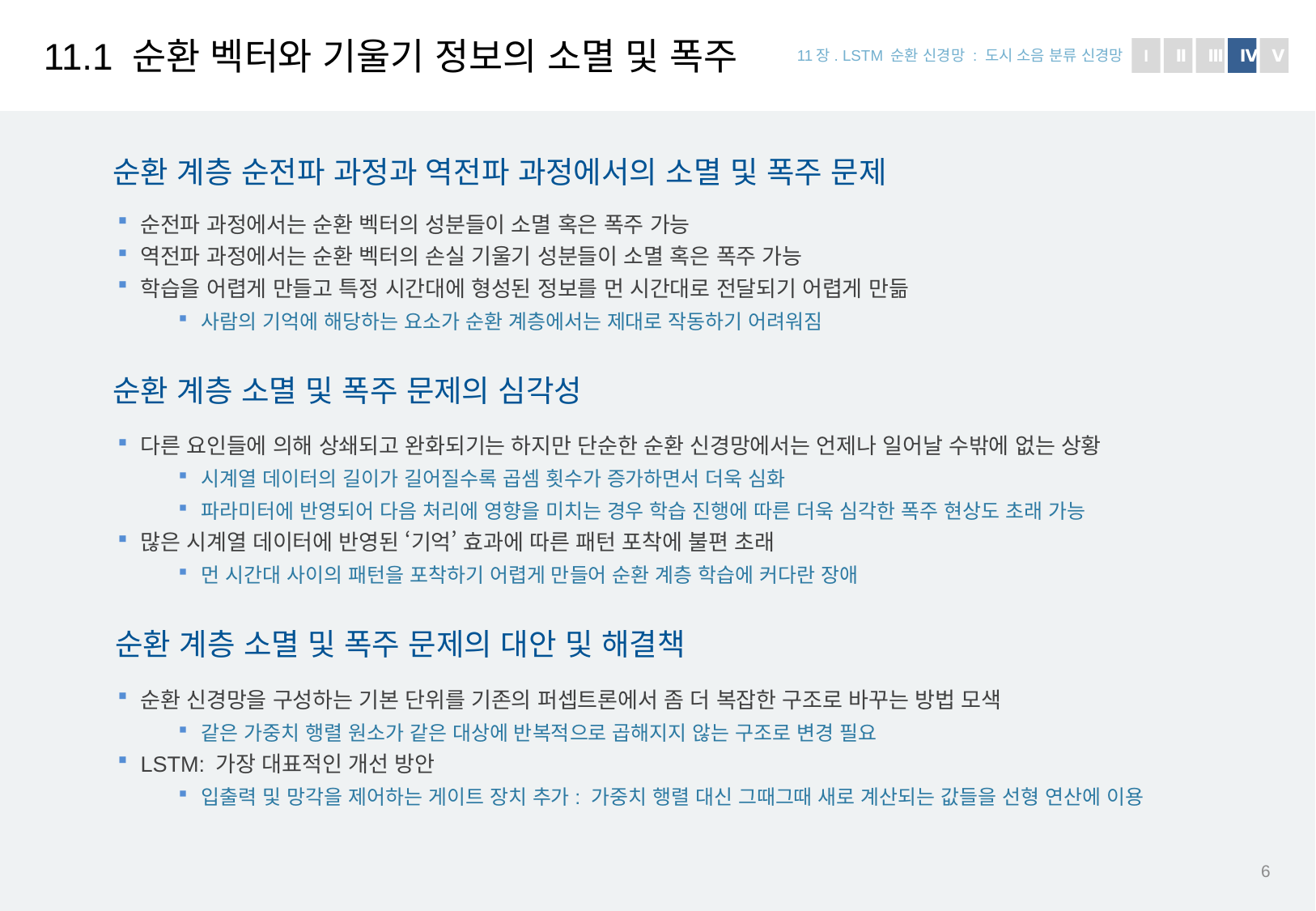

# 11.1 순환 벡터와 기울기 정보의 소멸 및 폭주
11장. LSTM 순환 신경망 : 도시 소음 분류 신경망
I
Ⅱ
Ⅲ
Ⅳ
Ⅴ
순환 계층 순전파 과정과 역전파 과정에서의 소멸 및 폭주 문제
Ⅳ
순전파 과정에서는 순환 벡터의 성분들이 소멸 혹은 폭주 가능
역전파 과정에서는 순환 벡터의 손실 기울기 성분들이 소멸 혹은 폭주 가능
학습을 어렵게 만들고 특정 시간대에 형성된 정보를 먼 시간대로 전달되기 어렵게 만듦
사람의 기억에 해당하는 요소가 순환 계층에서는 제대로 작동하기 어려워짐
순환 계층 소멸 및 폭주 문제의 심각성
다른 요인들에 의해 상쇄되고 완화되기는 하지만 단순한 순환 신경망에서는 언제나 일어날 수밖에 없는 상황
시계열 데이터의 길이가 길어질수록 곱셈 횟수가 증가하면서 더욱 심화
파라미터에 반영되어 다음 처리에 영향을 미치는 경우 학습 진행에 따른 더욱 심각한 폭주 현상도 초래 가능
많은 시계열 데이터에 반영된 ‘기억’ 효과에 따른 패턴 포착에 불편 초래
먼 시간대 사이의 패턴을 포착하기 어렵게 만들어 순환 계층 학습에 커다란 장애
순환 계층 소멸 및 폭주 문제의 대안 및 해결책
순환 신경망을 구성하는 기본 단위를 기존의 퍼셉트론에서 좀 더 복잡한 구조로 바꾸는 방법 모색
같은 가중치 행렬 원소가 같은 대상에 반복적으로 곱해지지 않는 구조로 변경 필요
LSTM: 가장 대표적인 개선 방안
입출력 및 망각을 제어하는 게이트 장치 추가: 가중치 행렬 대신 그때그때 새로 계산되는 값들을 선형 연산에 이용
6